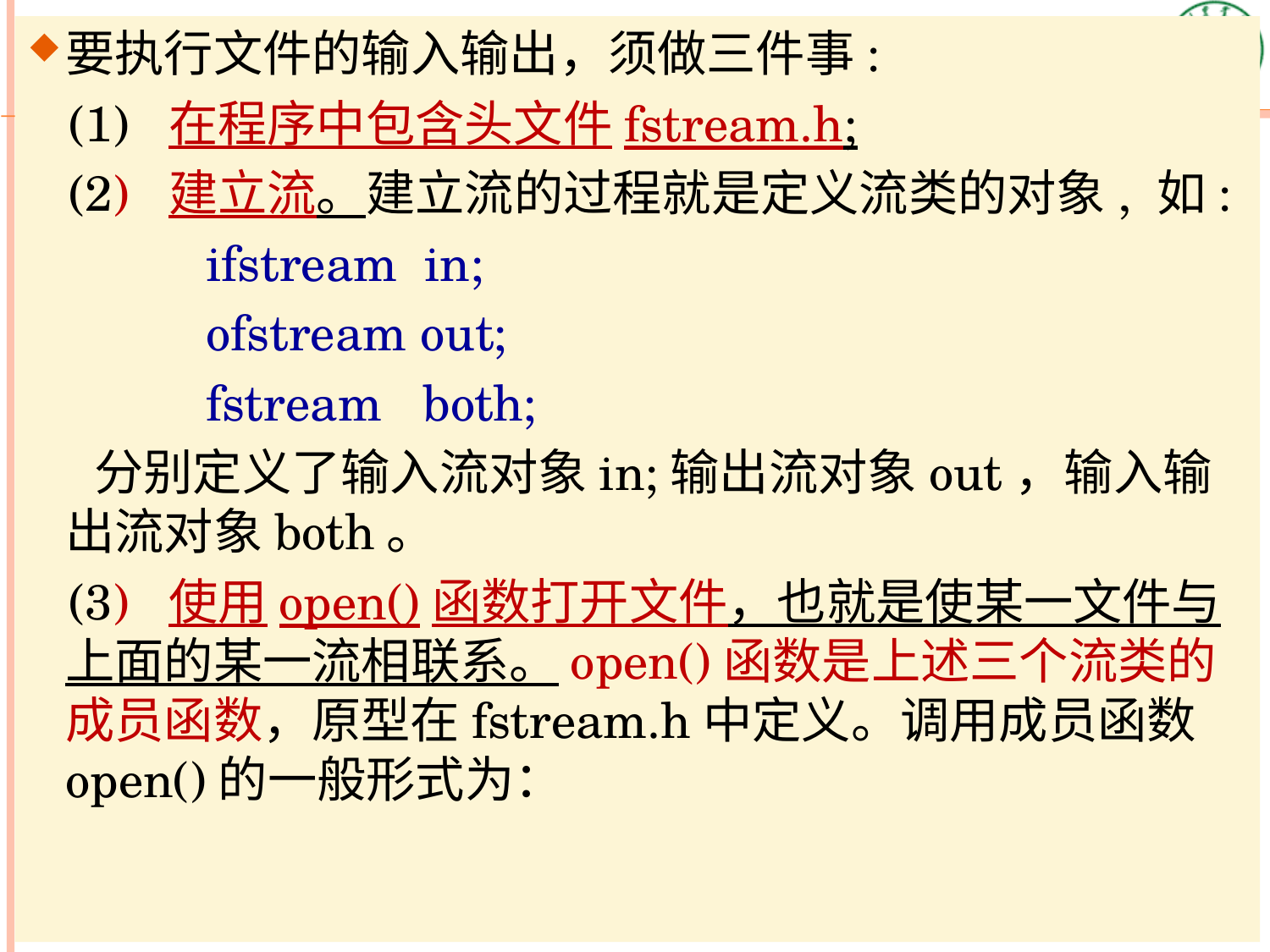

要执行文件的输入输出，须做三件事:
   (1)  在程序中包含头文件fstream.h;
   (2)  建立流。建立流的过程就是定义流类的对象, 如:
             ifstream  in;
             ofstream out;
             fstream   both;
     分别定义了输入流对象in;输出流对象out，输入输出流对象both。
   (3)  使用open()函数打开文件，也就是使某一文件与上面的某一流相联系。open()函数是上述三个流类的成员函数，原型在fstream.h中定义。调用成员函数open()的一般形式为：